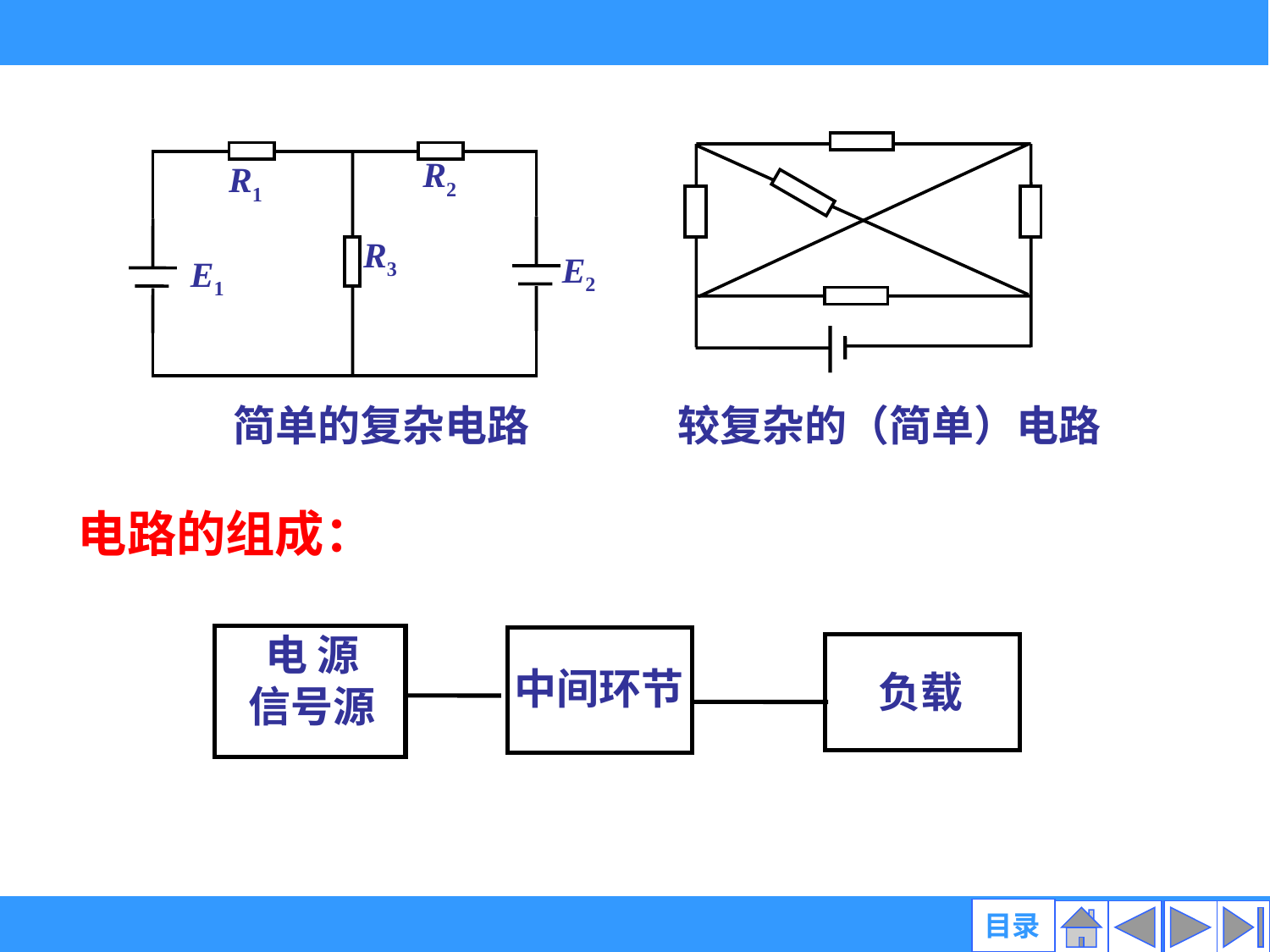

R2

R1

R3

E2
E1
简单的复杂电路
较复杂的（简单）电路
电路的组成：

电 源
信号源
中间环节
负载